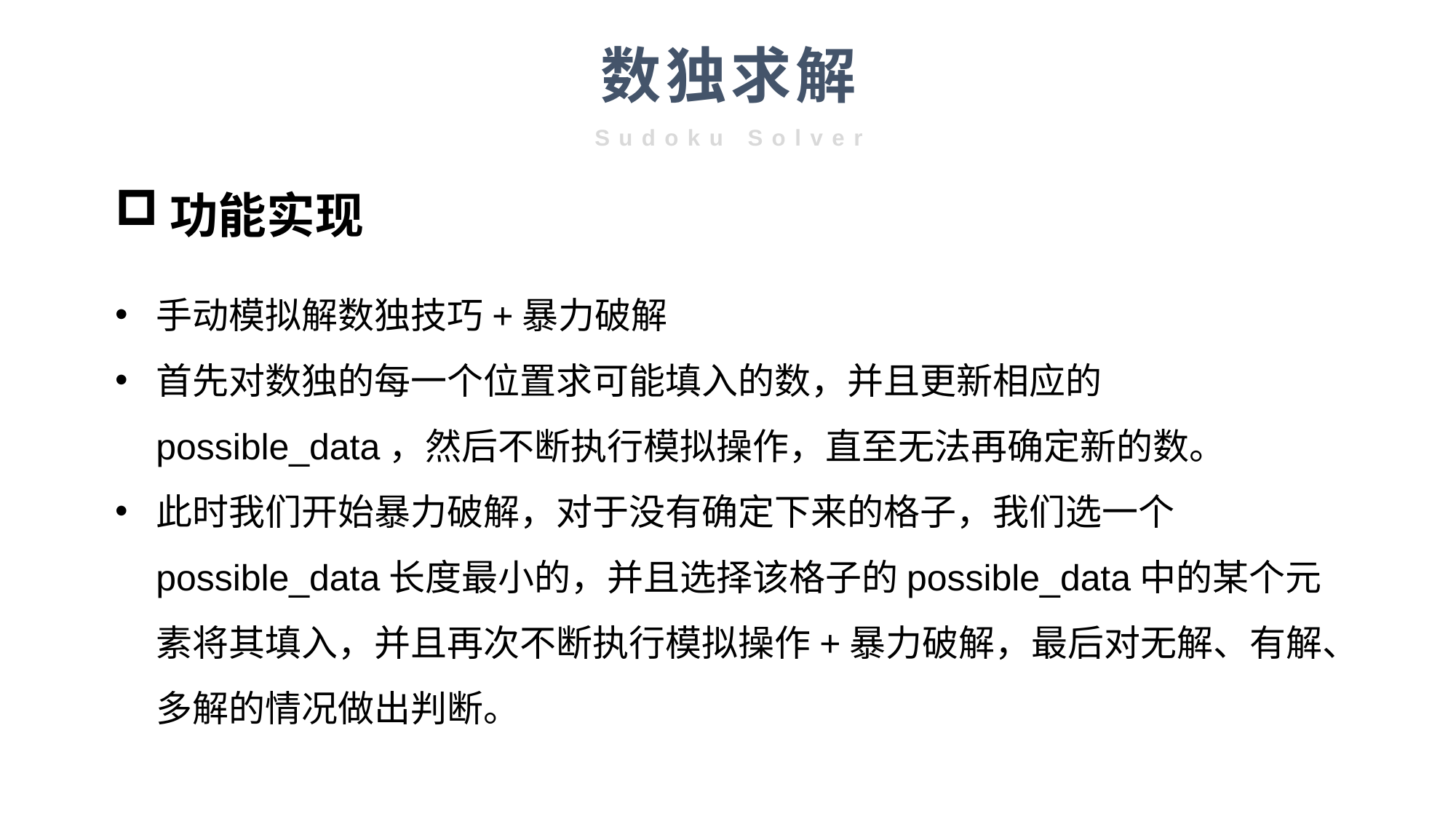

数独求解
Sudoku Solver
功能实现
手动模拟解数独技巧+暴力破解
首先对数独的每一个位置求可能填入的数，并且更新相应的possible_data，然后不断执行模拟操作，直至无法再确定新的数。
此时我们开始暴力破解，对于没有确定下来的格子，我们选一个possible_data长度最小的，并且选择该格子的possible_data中的某个元素将其填入，并且再次不断执行模拟操作+暴力破解，最后对无解、有解、多解的情况做出判断。